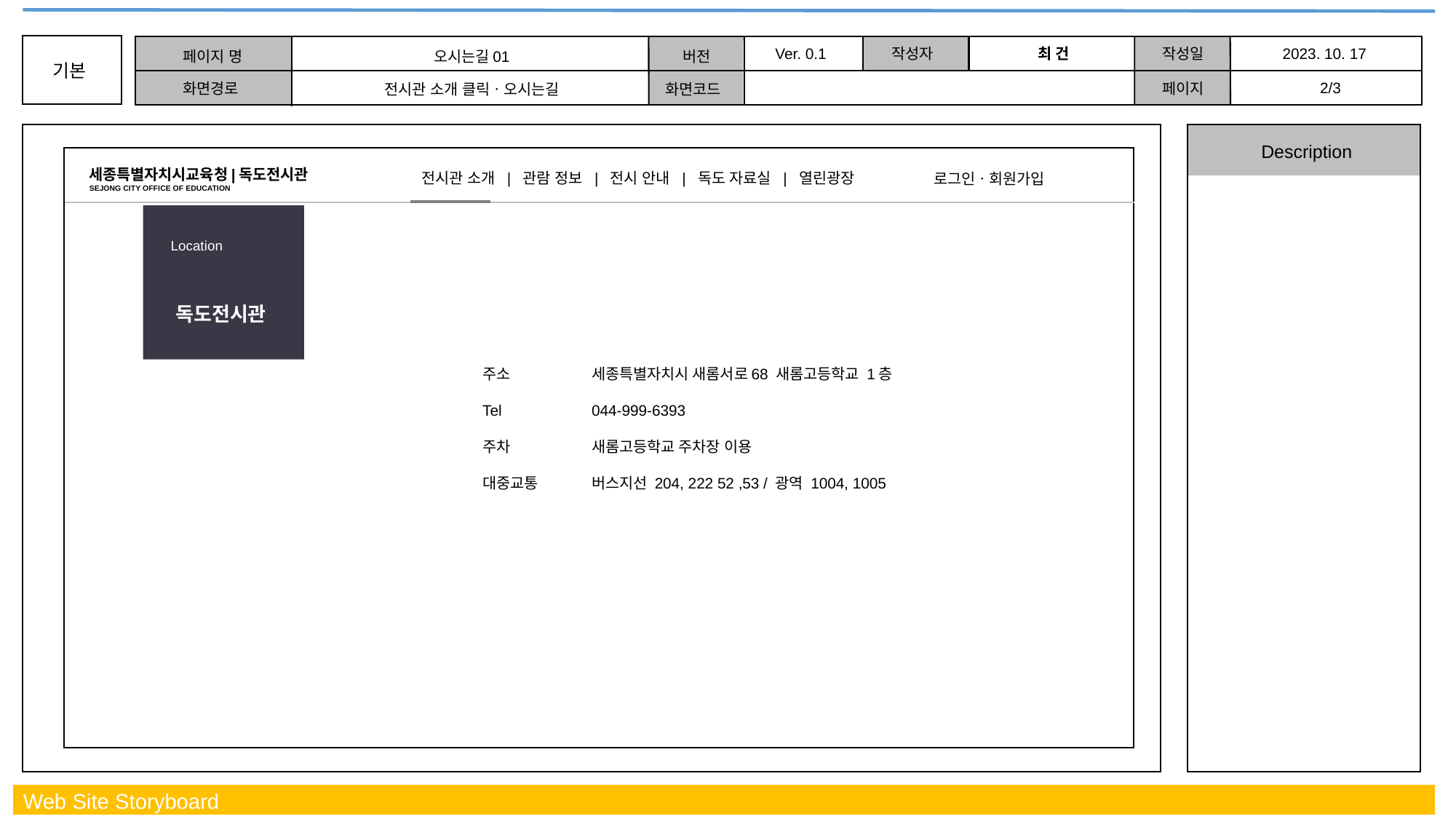

Ver. 0.1
2023. 10. 17
최 건
작성자
작성일
버전
페이지 명
오시는길01
2/3
화면경로
페이지
전시관 소개 클릭ㆍ오시는길
화면코드
기본

Description

세종특별자치시교육청|독도전시관
SEJONG CITY OFFICE OF EDUCATION
전시관 소개  |  관람 정보  |  전시 안내  |  독도 자료실  |  열린광장
로그인ㆍ회원가입

Location
독도전시관
주소	세종특별자치시 새롬서로68 새롬고등학교 1층

Tel	044-999-6393

주차	새롬고등학교 주차장 이용

대중교통	버스지선 204, 222 52 ,53 / 광역 1004, 1005
Web Site Storyboard